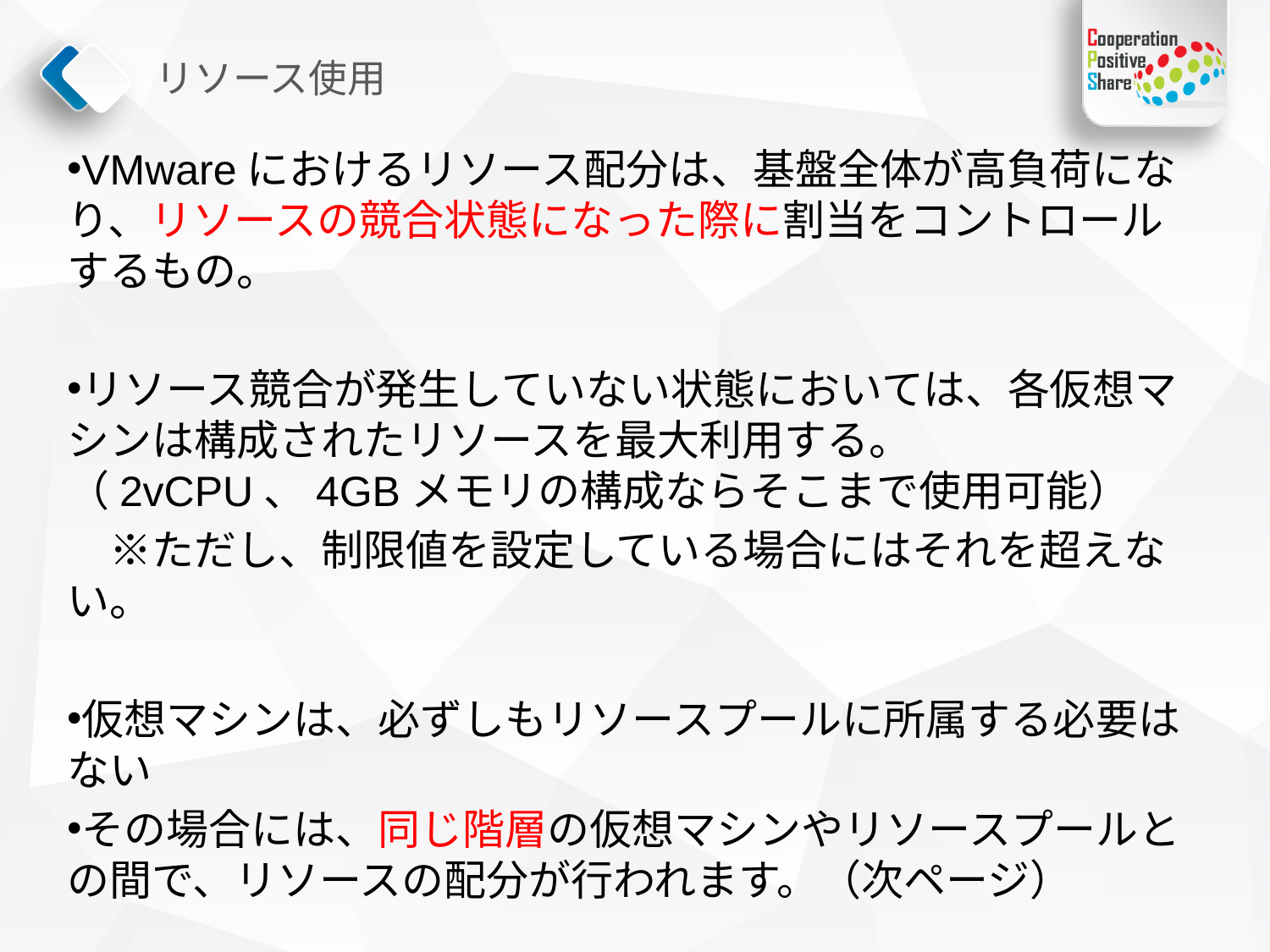

# リソース使用
VMwareにおけるリソース配分は、基盤全体が高負荷になり、リソースの競合状態になった際に割当をコントロールするもの。

リソース競合が発生していない状態においては、各仮想マシンは構成されたリソースを最大利用する。
（2vCPU、4GBメモリの構成ならそこまで使用可能）
　※ただし、制限値を設定している場合にはそれを超えない。

仮想マシンは、必ずしもリソースプールに所属する必要はない
その場合には、同じ階層の仮想マシンやリソースプールとの間で、リソースの配分が行われます。（次ページ）